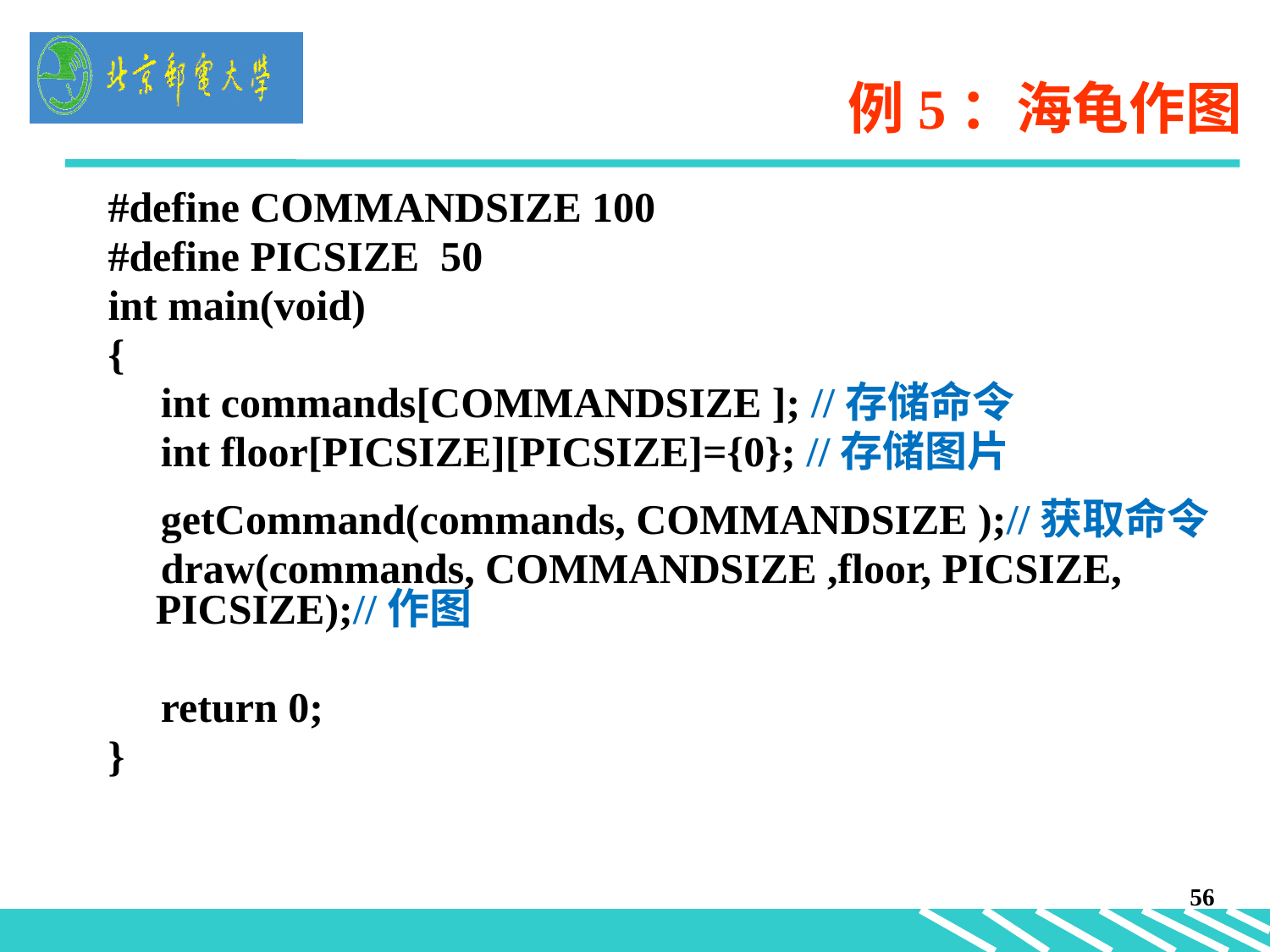

# 例5：海龟作图
#define COMMANDSIZE 100
#define PICSIZE  50
int main(void)
{
     int commands[COMMANDSIZE ]; //存储命令
     int floor[PICSIZE][PICSIZE]={0}; //存储图片

     getCommand(commands, COMMANDSIZE );//获取命令
     draw(commands, COMMANDSIZE ,floor, PICSIZE, PICSIZE);//作图

     return 0;
}

56